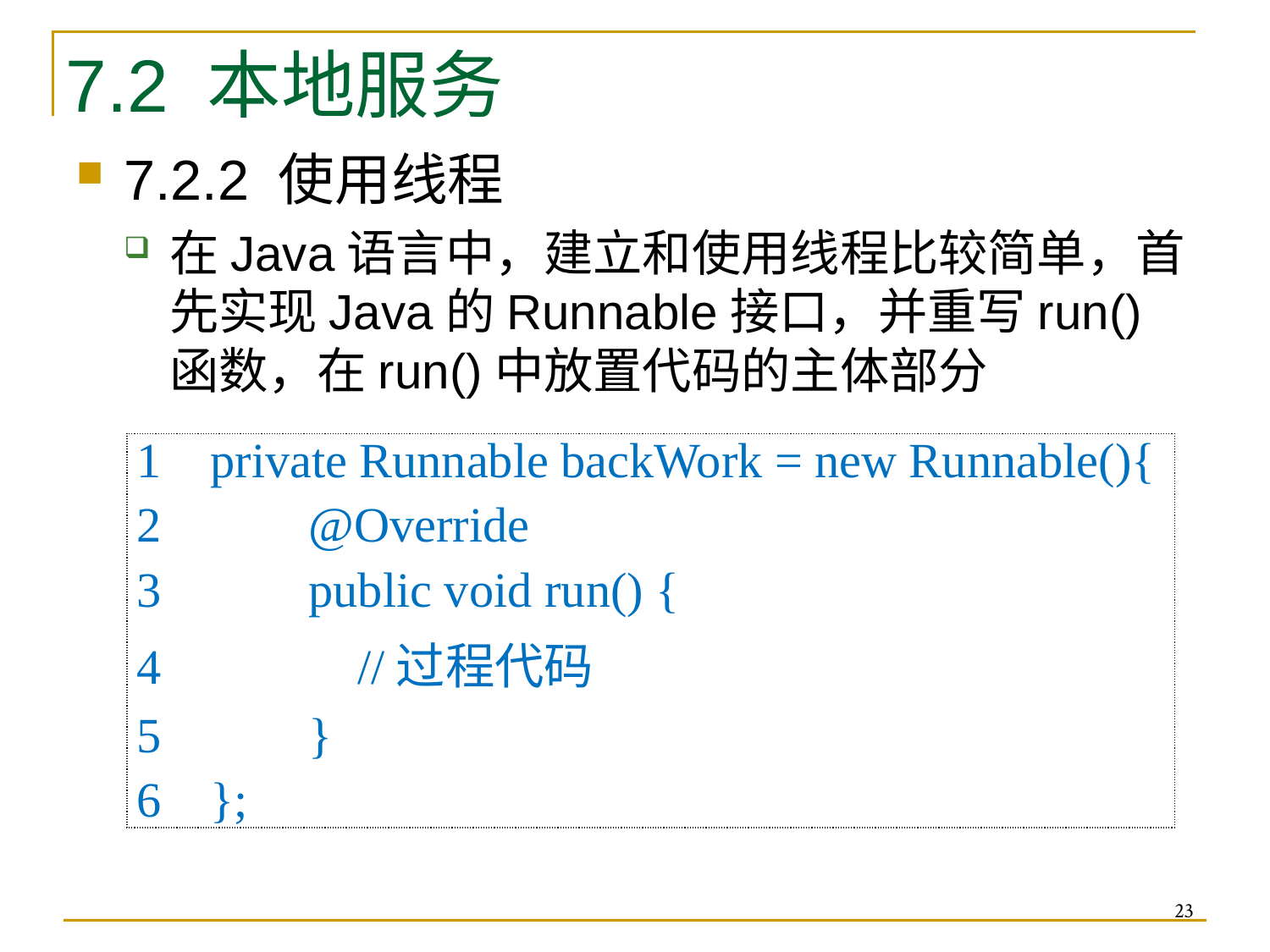

7.2 本地服务
7.2.2 使用线程
在Java语言中，建立和使用线程比较简单，首先实现Java的Runnable接口，并重写run()函数，在run()中放置代码的主体部分
| 1 private Runnable backWork = new Runnable(){ 2 @Override 3 public void run() { 4 //过程代码 5 } 6 }; |
| --- |
23